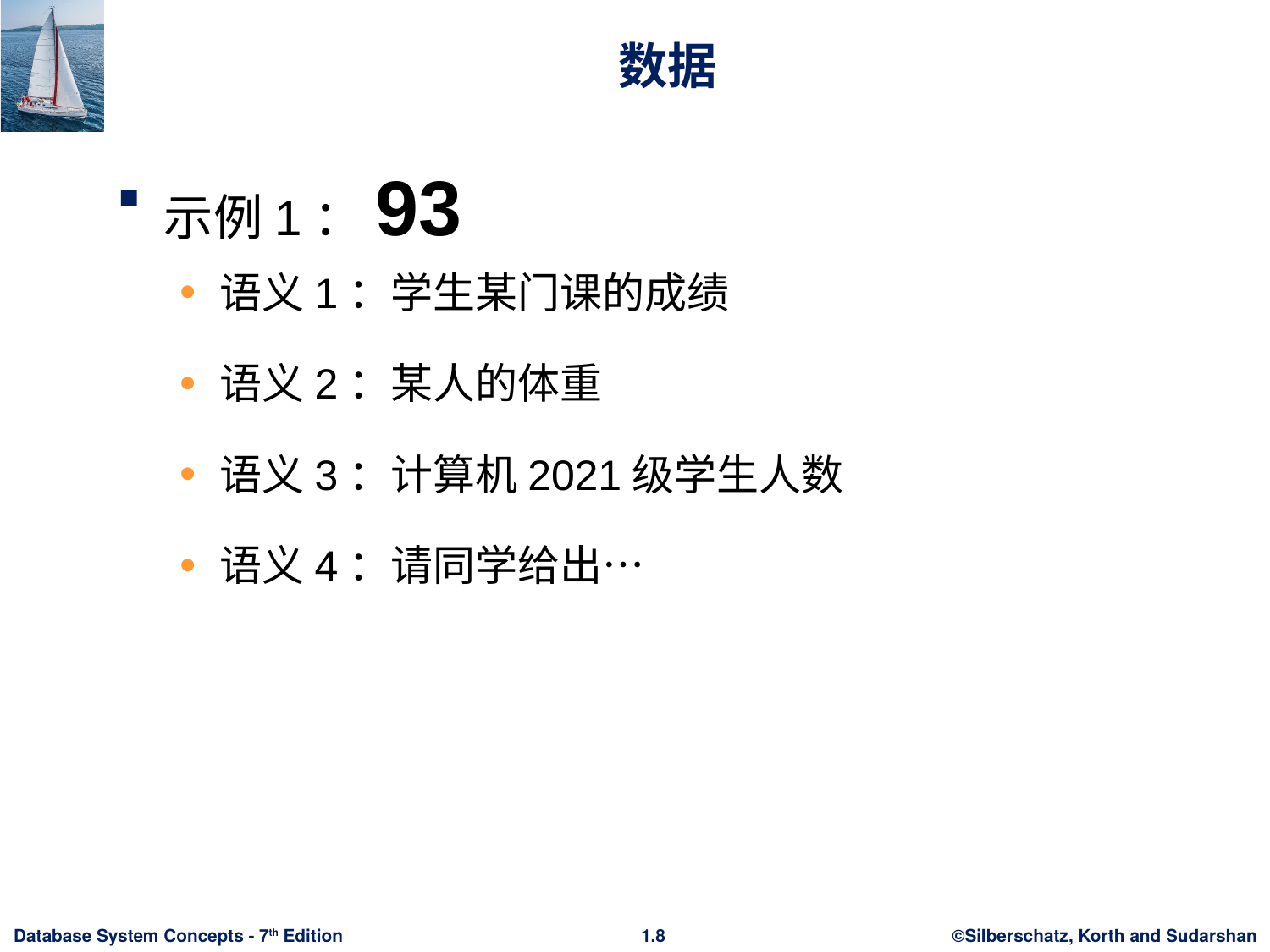

# 数据
示例1：93
语义1：学生某门课的成绩
语义2：某人的体重
语义3：计算机2021级学生人数
语义4：请同学给出…